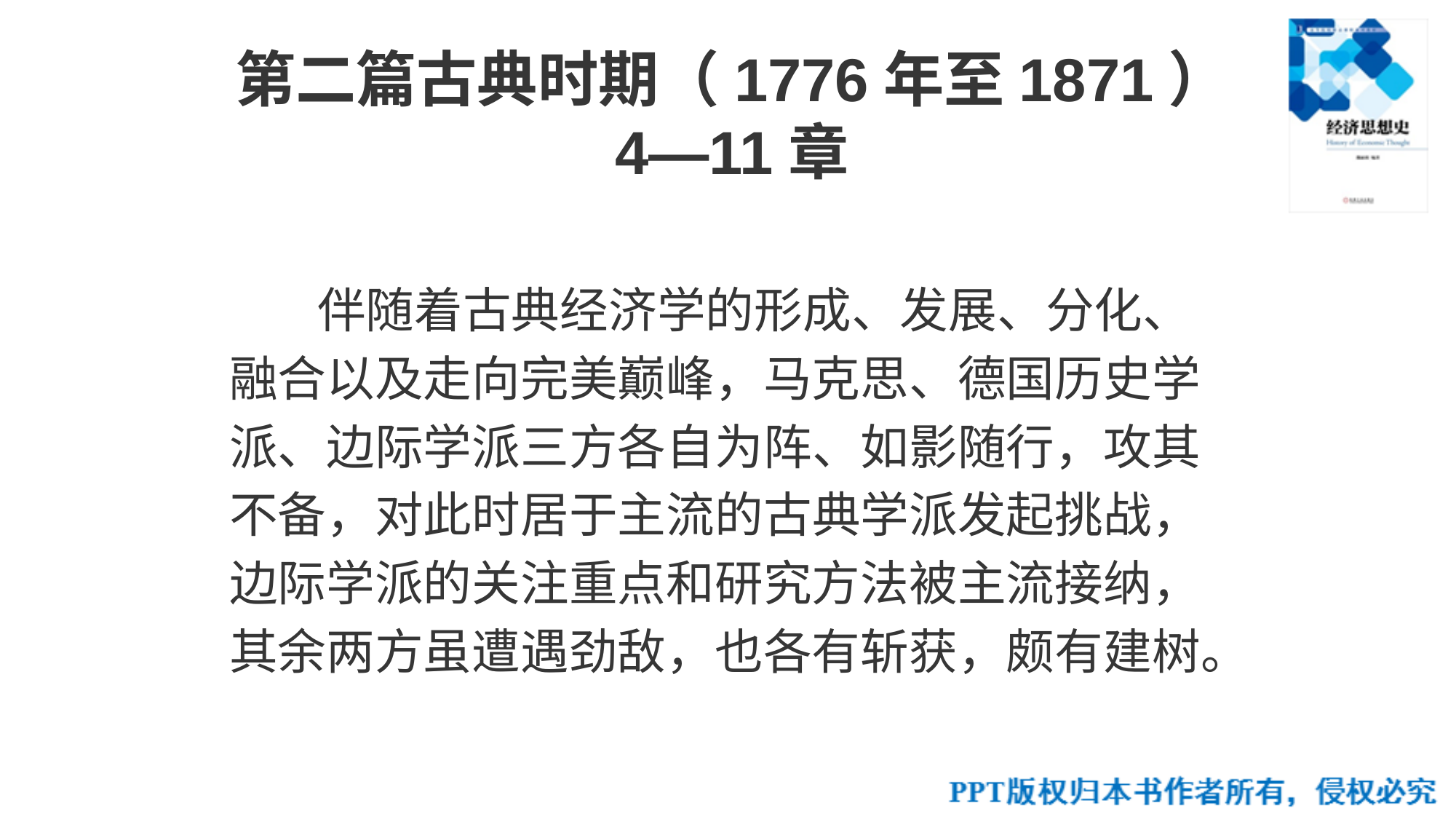

# 第二篇古典时期（1776年至1871） 4—11章
       伴随着古典经济学的形成、发展、分化、融合以及走向完美巅峰，马克思、德国历史学派、边际学派三方各自为阵、如影随行，攻其不备，对此时居于主流的古典学派发起挑战，边际学派的关注重点和研究方法被主流接纳，其余两方虽遭遇劲敌，也各有斩获，颇有建树。